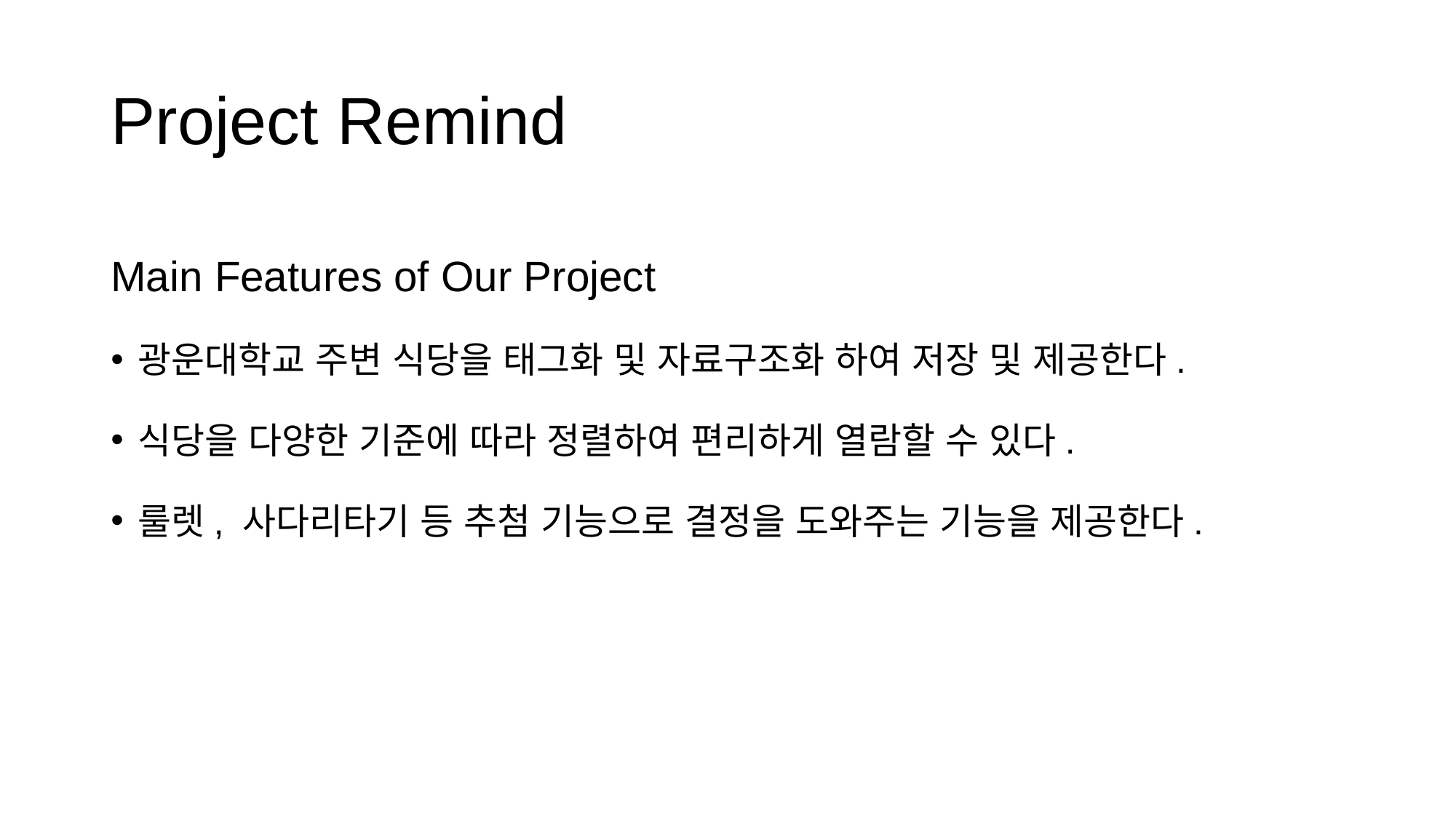

# Project Remind
Main Features of Our Project
광운대학교 주변 식당을 태그화 및 자료구조화 하여 저장 및 제공한다.
식당을 다양한 기준에 따라 정렬하여 편리하게 열람할 수 있다.
룰렛, 사다리타기 등 추첨 기능으로 결정을 도와주는 기능을 제공한다.